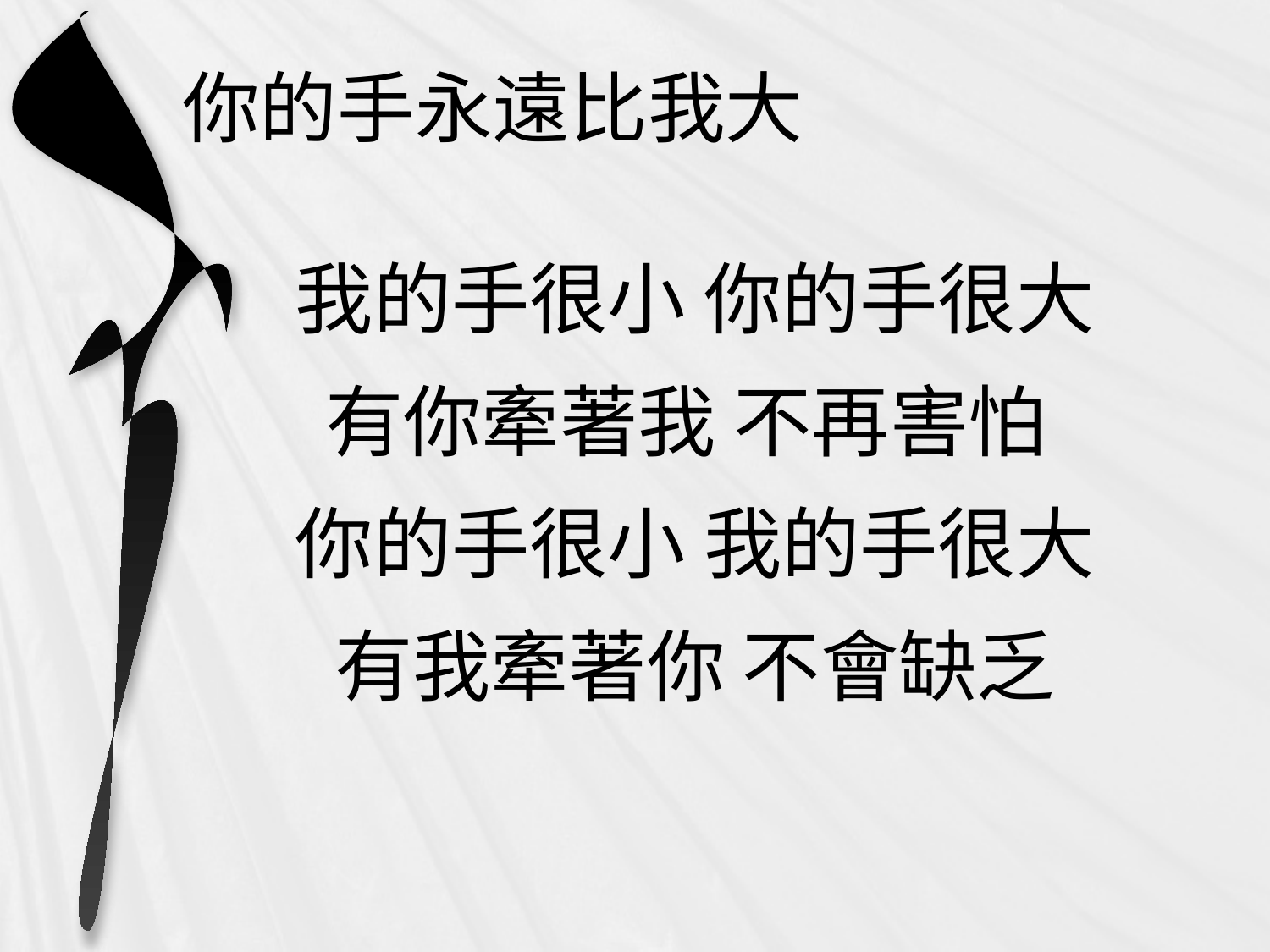

# 你的手永遠比我大
我的手很小 你的手很大
有你牽著我 不再害怕
你的手很小 我的手很大
有我牽著你 不會缺乏